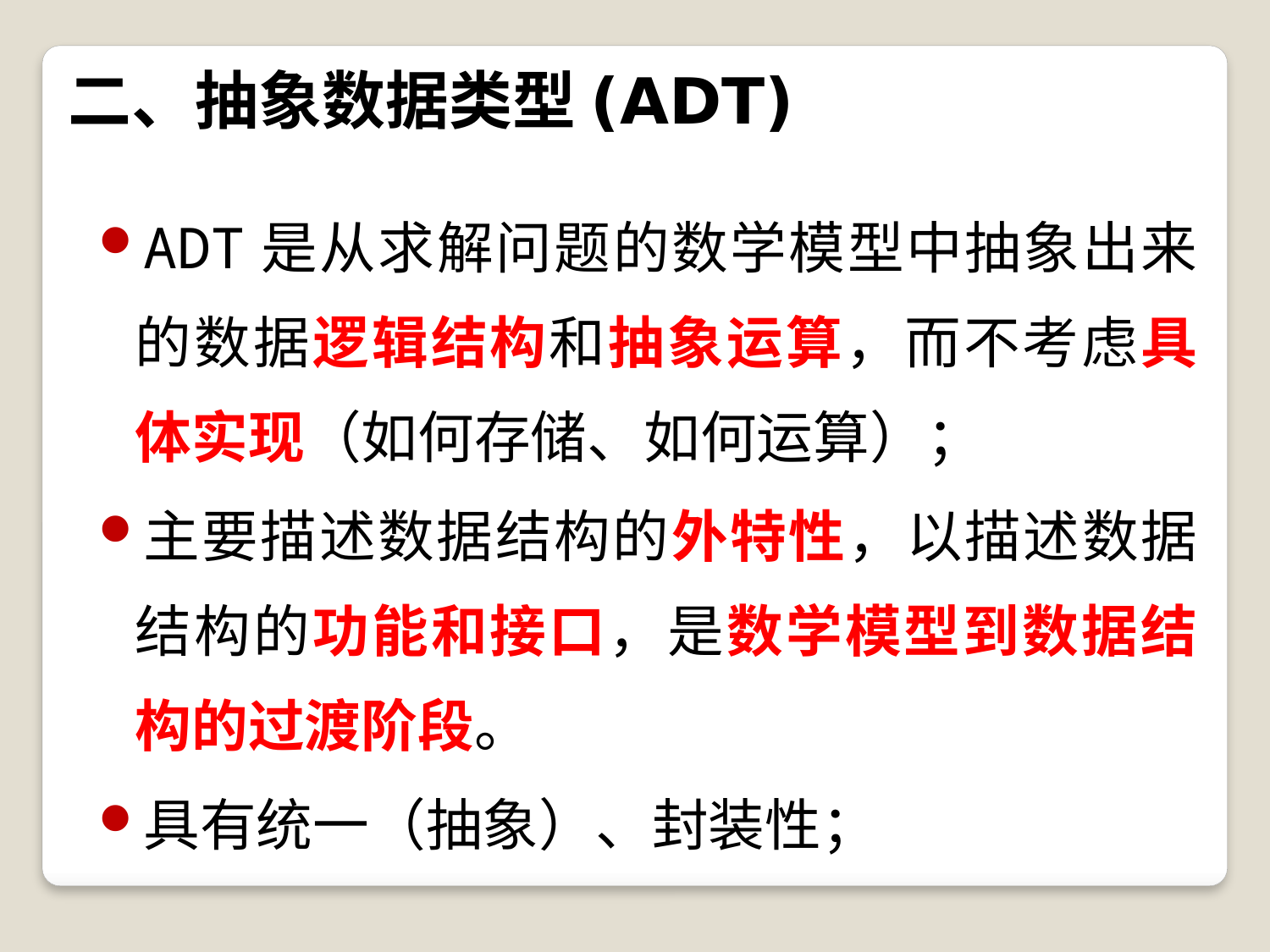

# 二、抽象数据类型(ADT)
ADT是从求解问题的数学模型中抽象出来的数据逻辑结构和抽象运算，而不考虑具体实现（如何存储、如何运算）；
主要描述数据结构的外特性，以描述数据结构的功能和接口，是数学模型到数据结构的过渡阶段。
具有统一（抽象）、封装性；